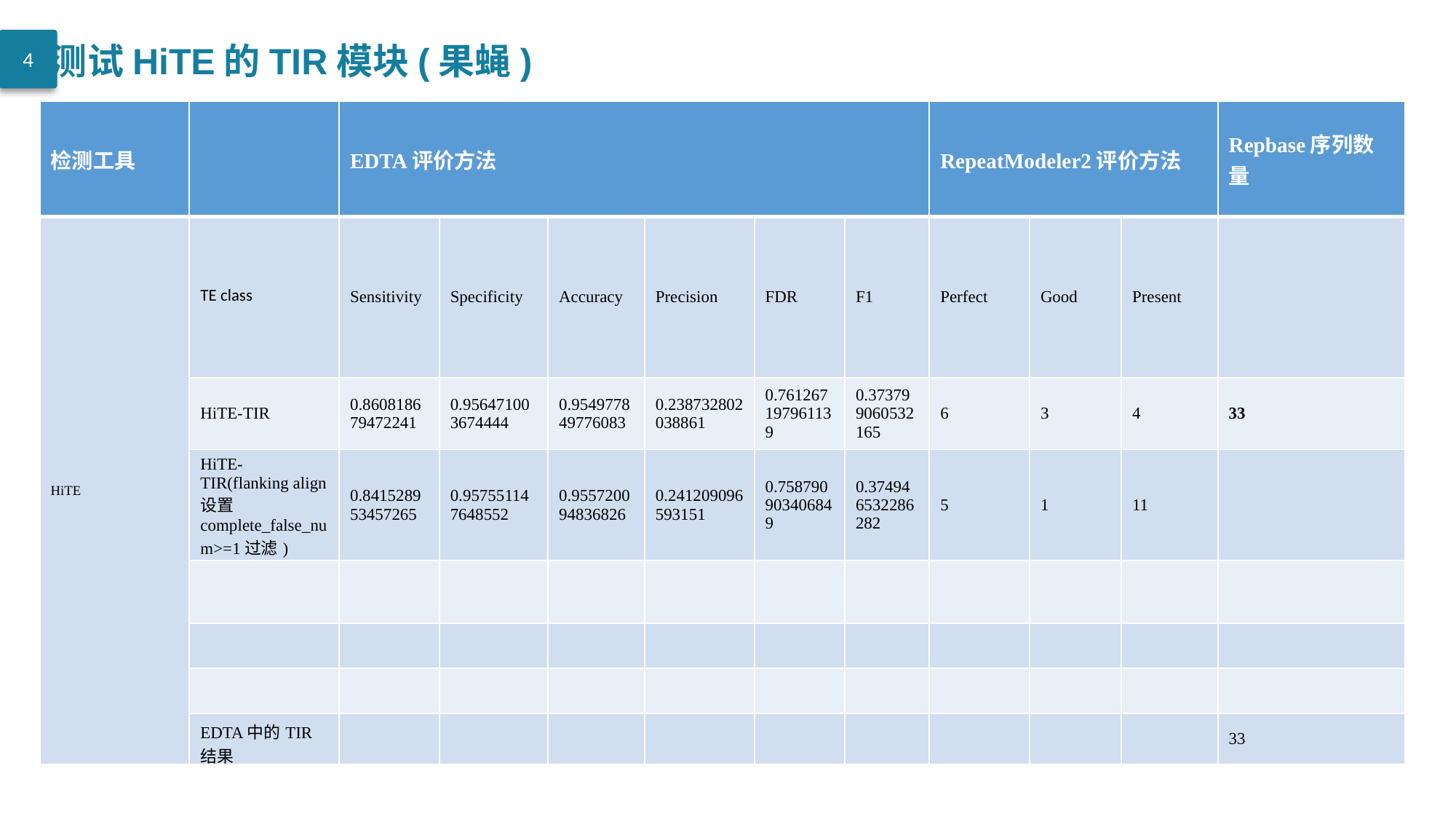

4
测试HiTE的TIR模块(果蝇)
| 检测工具 |  | EDTA评价方法 |  |  |  |  |  | RepeatModeler2评价方法 |  |  | Repbase序列数量 |
| --- | --- | --- | --- | --- | --- | --- | --- | --- | --- | --- | --- |
| HiTE | TE class | Sensitivity | Specificity | Accuracy | Precision | FDR | F1 | Perfect | Good | Present |  |
|  | HiTE-TIR | 0.860818679472241 | 0.956471003674444 | 0.954977849776083 | 0.238732802038861 | 0.761267197961139 | 0.373799060532165 | 6 | 3 | 4 | 33 |
|  | HiTE-TIR(flanking align设置complete\_false\_num>=1过滤) | 0.841528953457265 | 0.957551147648552 | 0.955720094836826 | 0.241209096593151 | 0.758790903406849 | 0.374946532286282 | 5 | 1 | 11 |  |
|  |  |  |  |  |  |  |  |  |  |  |  |
|  |  |  |  |  |  |  |  |  |  |  |  |
|  |  |  |  |  |  |  |  |  |  |  |  |
|  | EDTA中的TIR结果 |  |  |  |  |  |  |  |  |  | 33 |